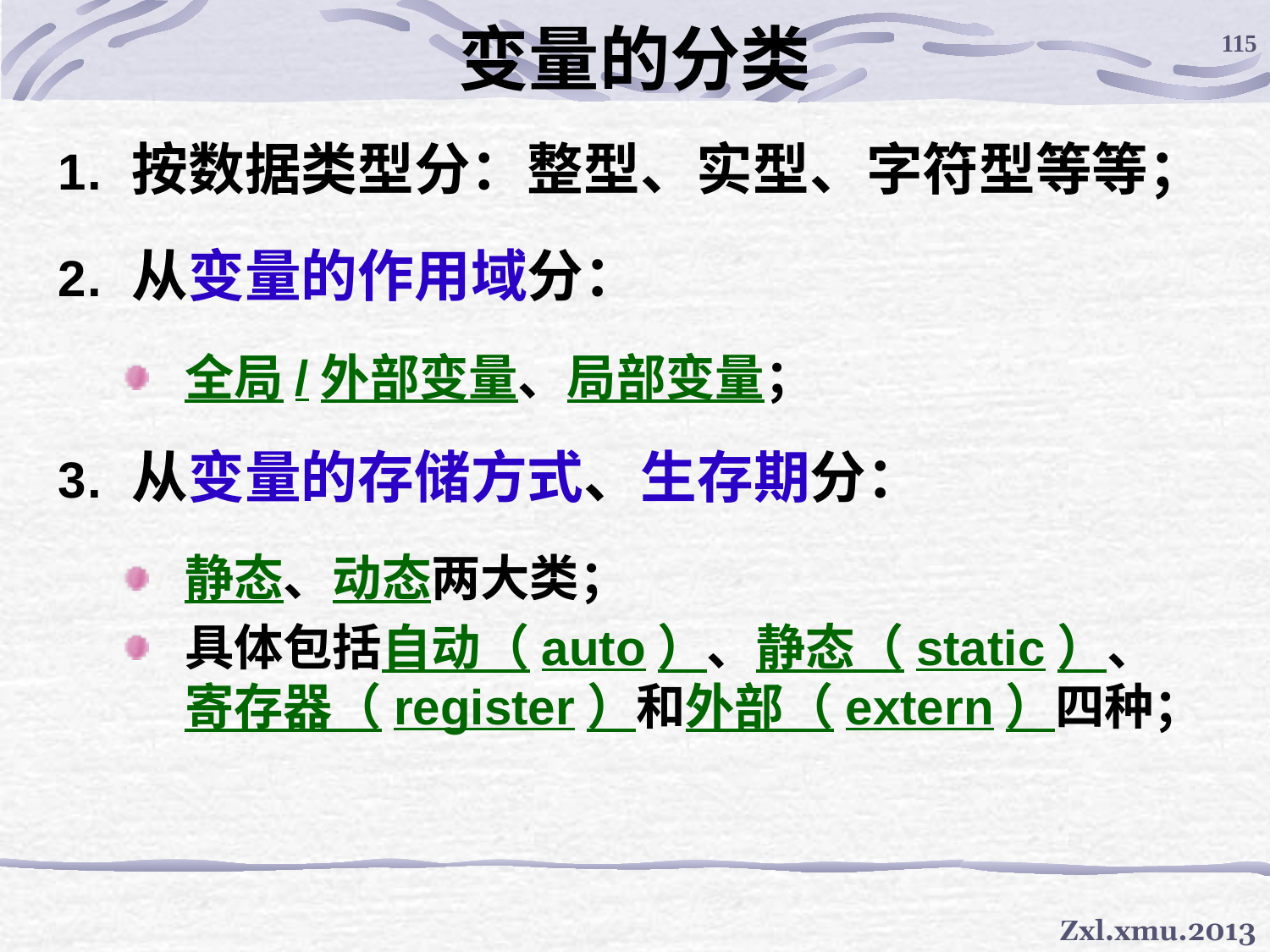

115
# 变量的分类
按数据类型分：整型、实型、字符型等等；
从变量的作用域分：
全局/外部变量、局部变量；
从变量的存储方式、生存期分：
静态、动态两大类；
具体包括自动（auto）、静态（static）、
寄存器（register）和外部（extern）四种；